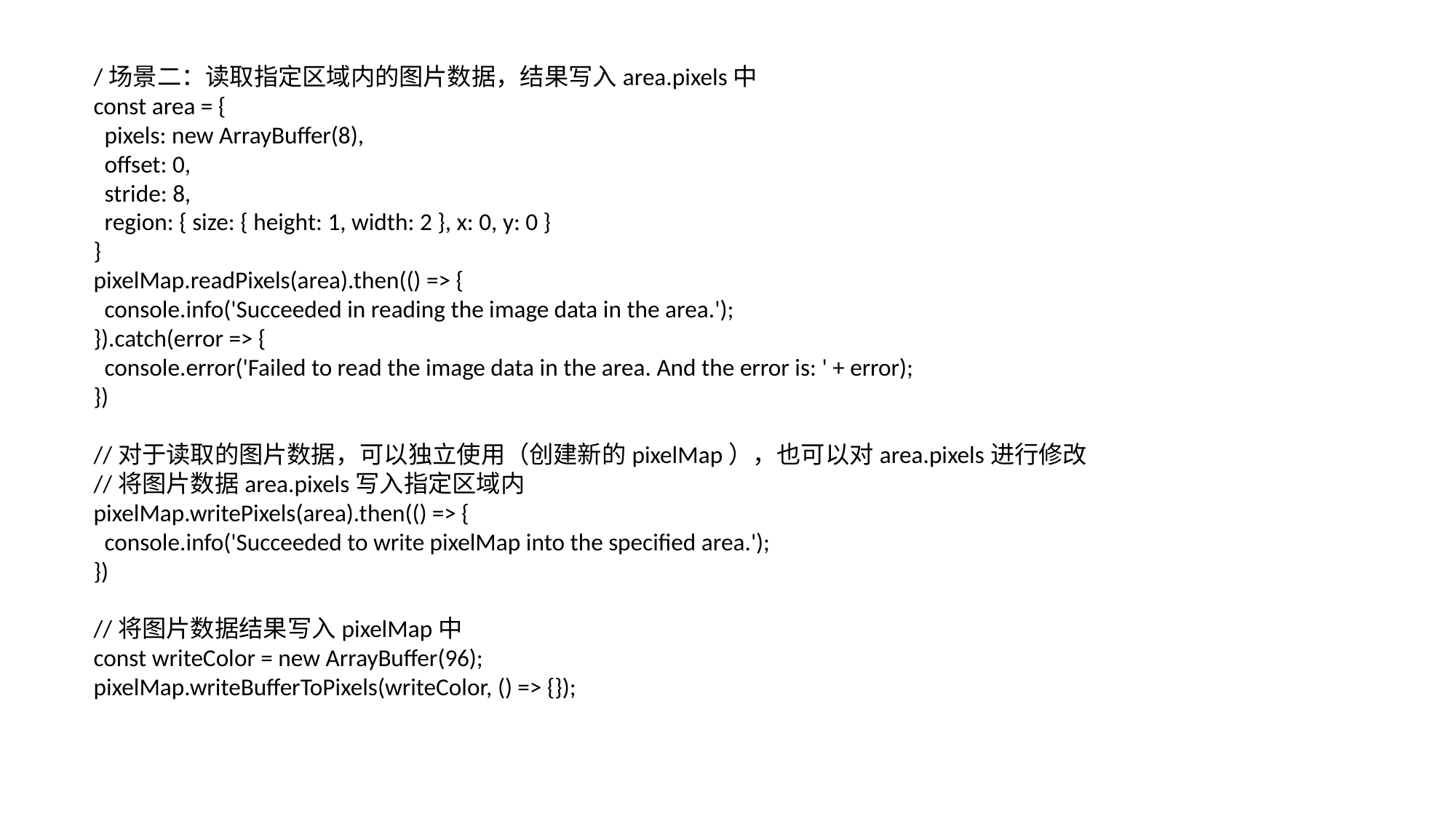

/场景二：读取指定区域内的图片数据，结果写入area.pixels中
const area = {
  pixels: new ArrayBuffer(8),
  offset: 0,
  stride: 8,
  region: { size: { height: 1, width: 2 }, x: 0, y: 0 }
}
pixelMap.readPixels(area).then(() => {
  console.info('Succeeded in reading the image data in the area.');
}).catch(error => {
  console.error('Failed to read the image data in the area. And the error is: ' + error);
})

//对于读取的图片数据，可以独立使用（创建新的pixelMap），也可以对area.pixels进行修改
//将图片数据area.pixels写入指定区域内
pixelMap.writePixels(area).then(() => {
  console.info('Succeeded to write pixelMap into the specified area.');
})

//将图片数据结果写入pixelMap中
const writeColor = new ArrayBuffer(96);
pixelMap.writeBufferToPixels(writeColor, () => {});